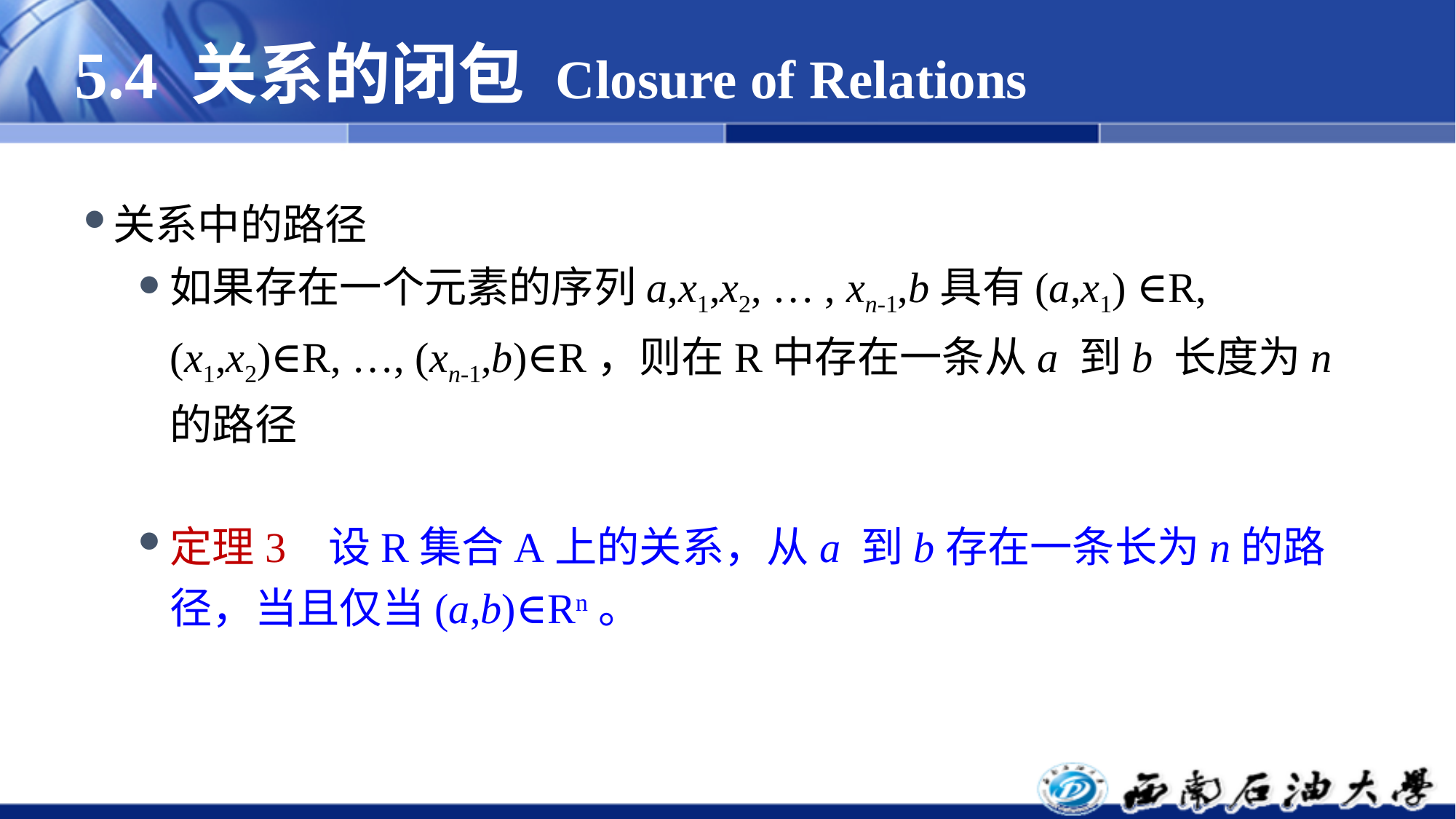

# 5.4 关系的闭包 Closure of Relations
关系中的路径
如果存在一个元素的序列a,x1,x2, … , xn-1,b具有(a,x1) ∈R, (x1,x2)∈R, …, (xn-1,b)∈R，则在R中存在一条从a 到b 长度为n的路径

定理3   设R集合A上的关系，从a 到b存在一条长为n的路径，当且仅当(a,b)∈Rn。